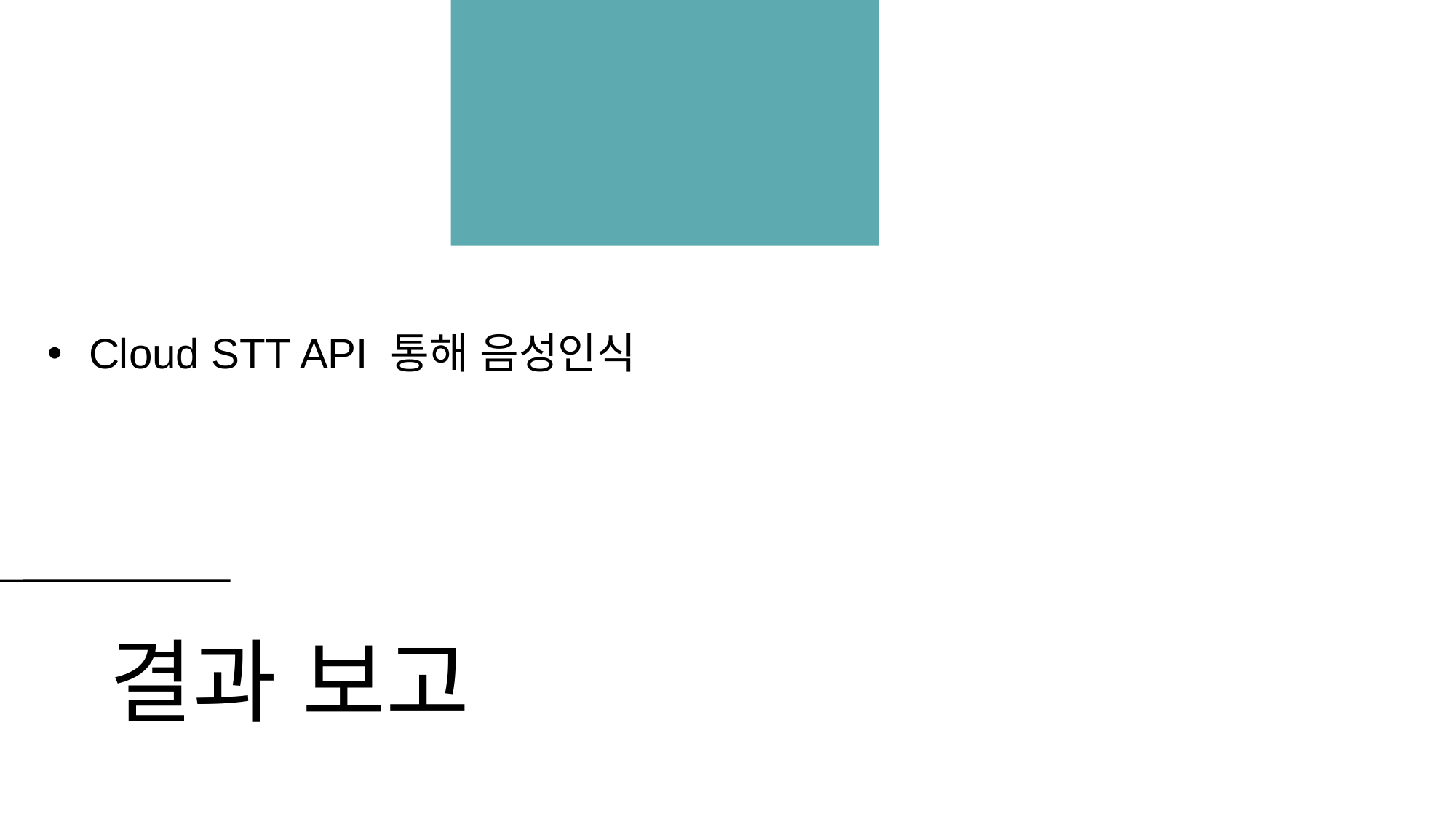

Cloud STT API 통해 음성인식

# 결과 보고